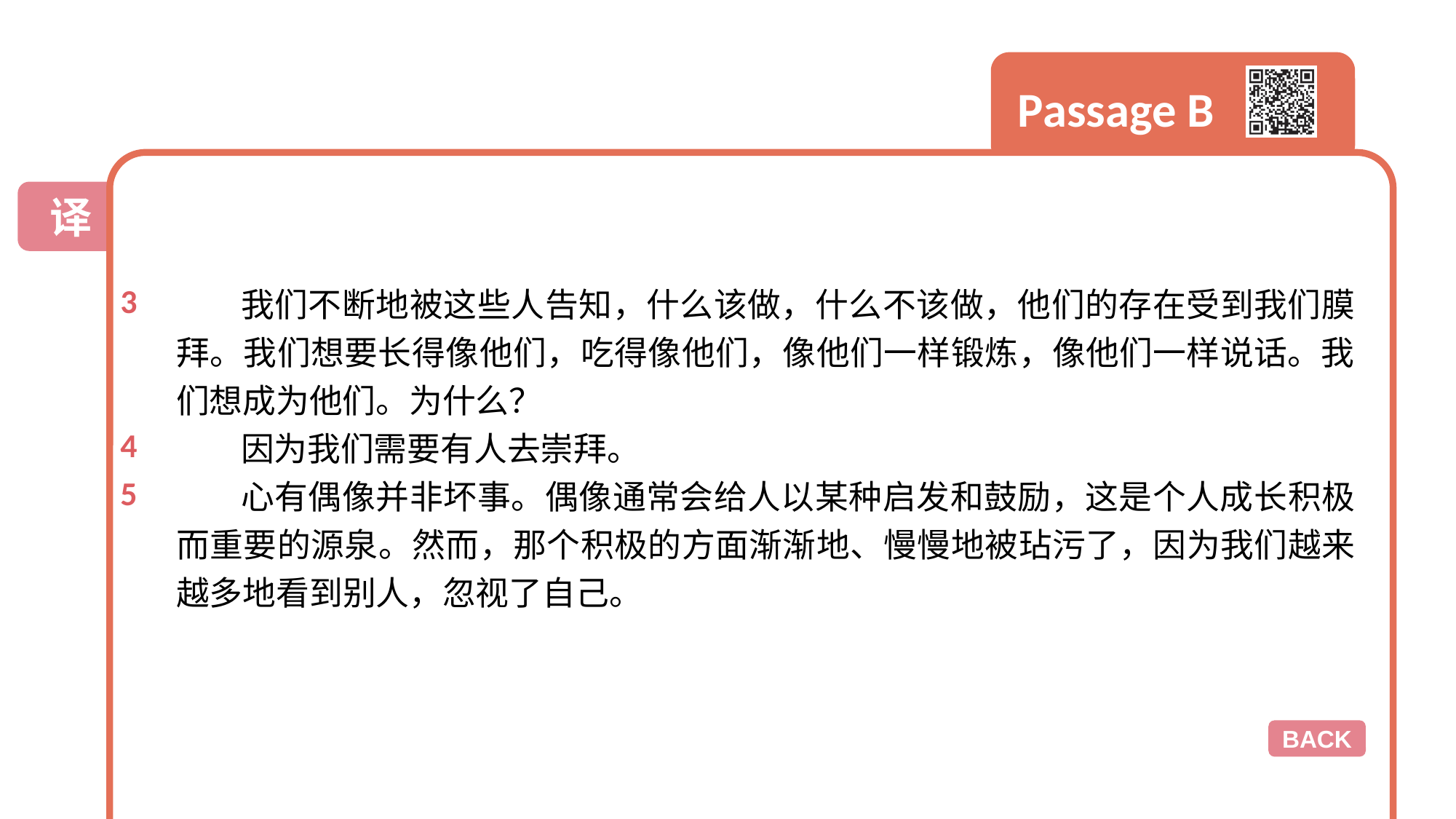

我们不断地被这些人告知，什么该做，什么不该做，他们的存在受到我们膜拜。我们想要长得像他们，吃得像他们，像他们一样锻炼，像他们一样说话。我们想成为他们。为什么？
因为我们需要有人去崇拜。
心有偶像并非坏事。偶像通常会给人以某种启发和鼓励，这是个人成长积极而重要的源泉。然而，那个积极的方面渐渐地、慢慢地被玷污了，因为我们越来越多地看到别人，忽视了自己。

3

4
5

BACK